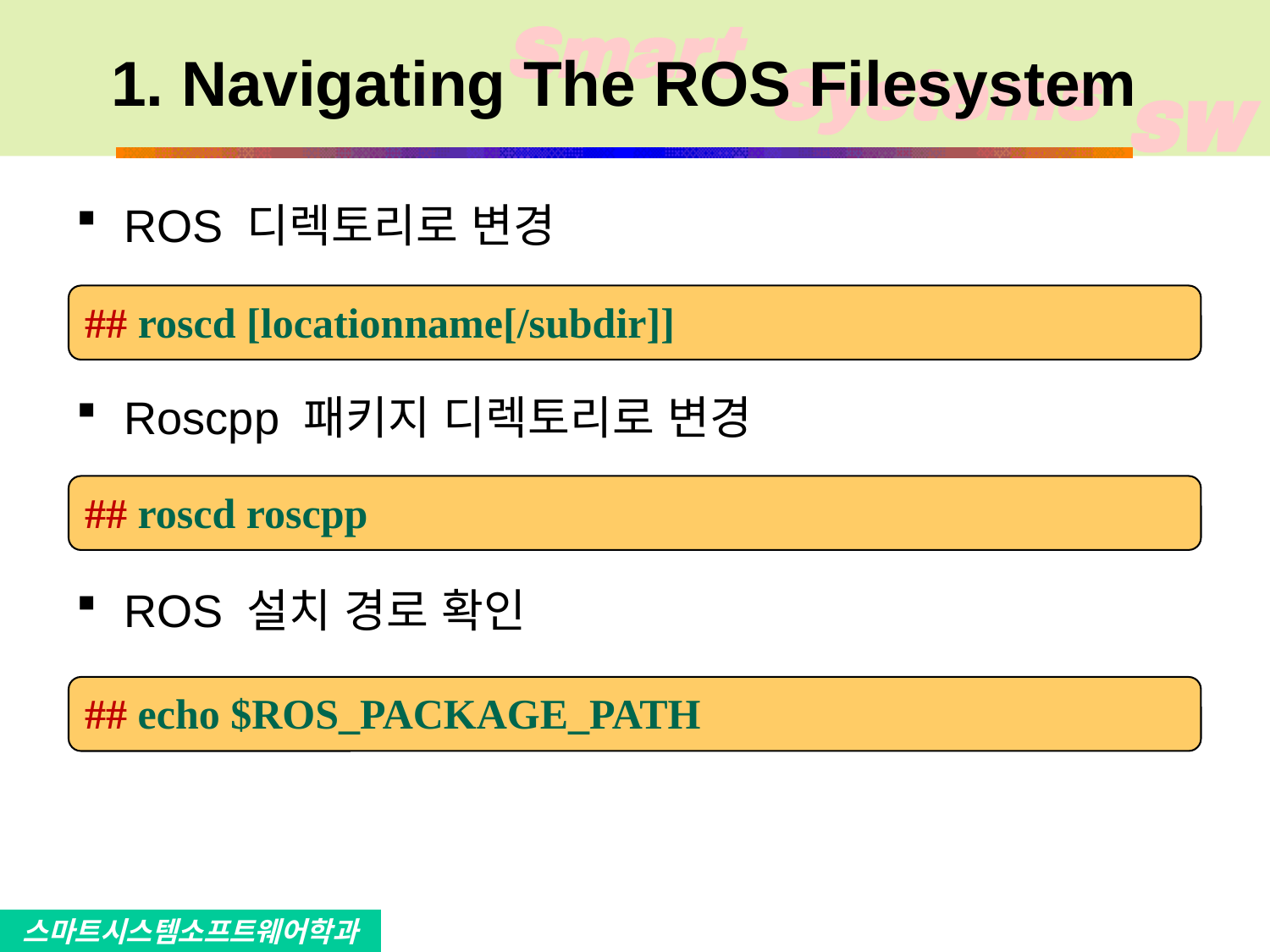

# 1. Navigating The ROS Filesystem
ROS 디렉토리로 변경

Roscpp 패키지 디렉토리로 변경

ROS 설치 경로 확인
## roscd [locationname[/subdir]]
## roscd roscpp
## echo $ROS_PACKAGE_PATH